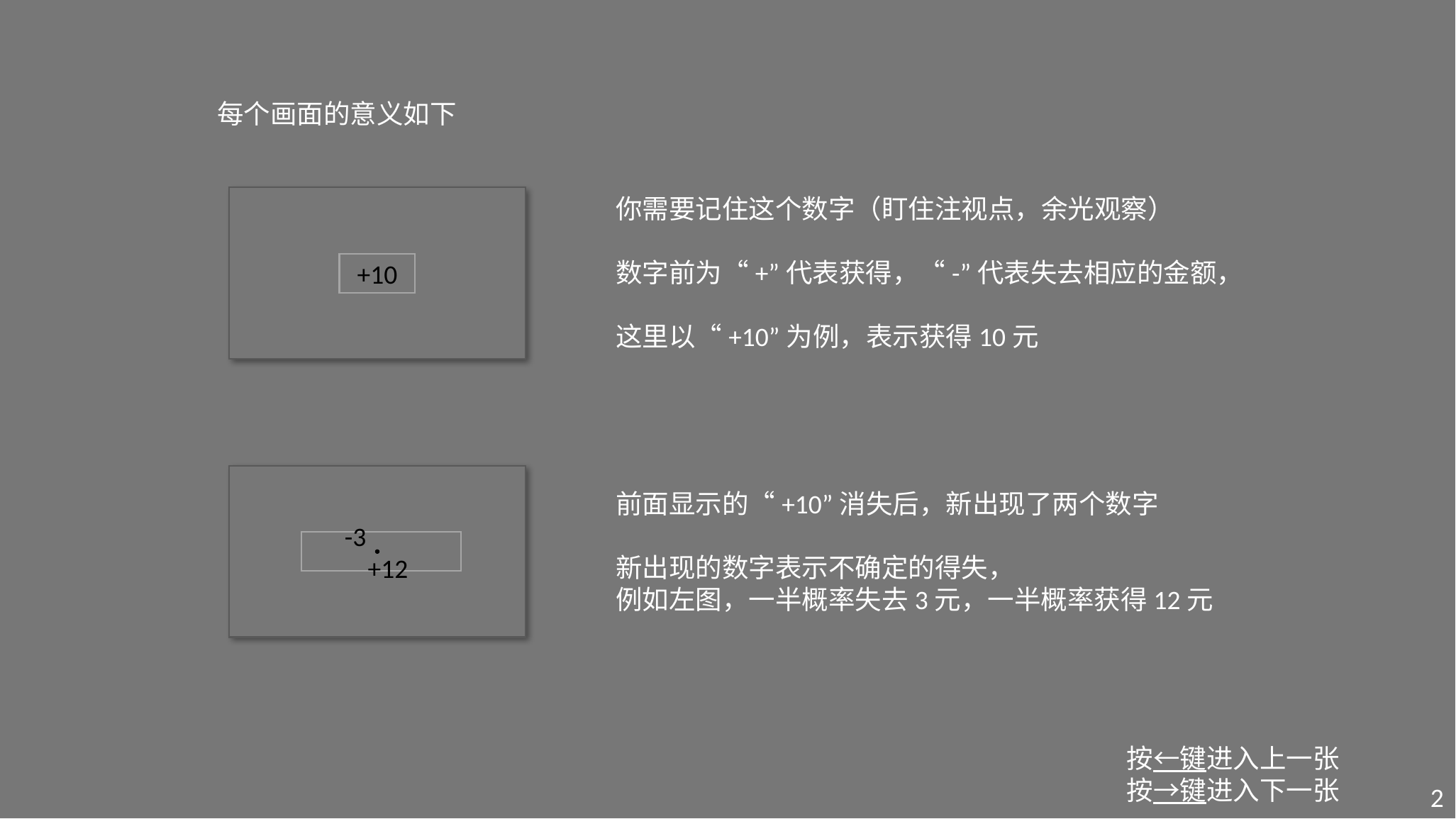

每个画面的意义如下
你需要记住这个数字（盯住注视点，余光观察）

数字前为“+”代表获得，“-”代表失去相应的金额，

这里以“+10”为例，表示获得10元

+10

-3	+12

前面显示的“+10”消失后，新出现了两个数字

新出现的数字表示不确定的得失，
例如左图，一半概率失去3元，一半概率获得12元
按←键进入上一张
按→键进入下一张
2